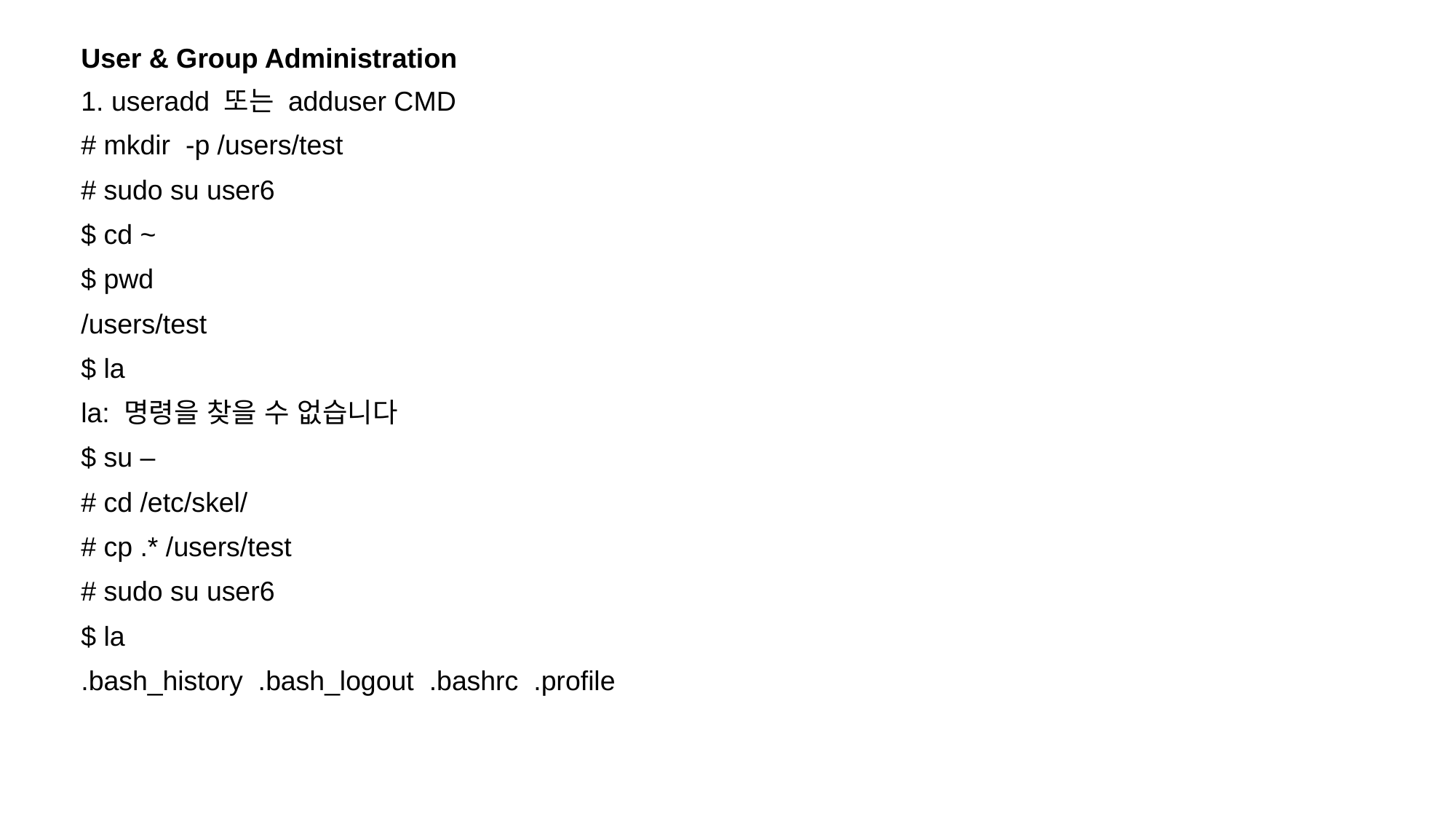

User & Group Administration
1. useradd 또는 adduser CMD
# mkdir  -p /users/test
# sudo su user6
$ cd ~
$ pwd
/users/test
$ la
la: 명령을 찾을 수 없습니다
$ su –
# cd /etc/skel/
# cp .* /users/test
# sudo su user6
$ la
.bash_history  .bash_logout  .bashrc  .profile